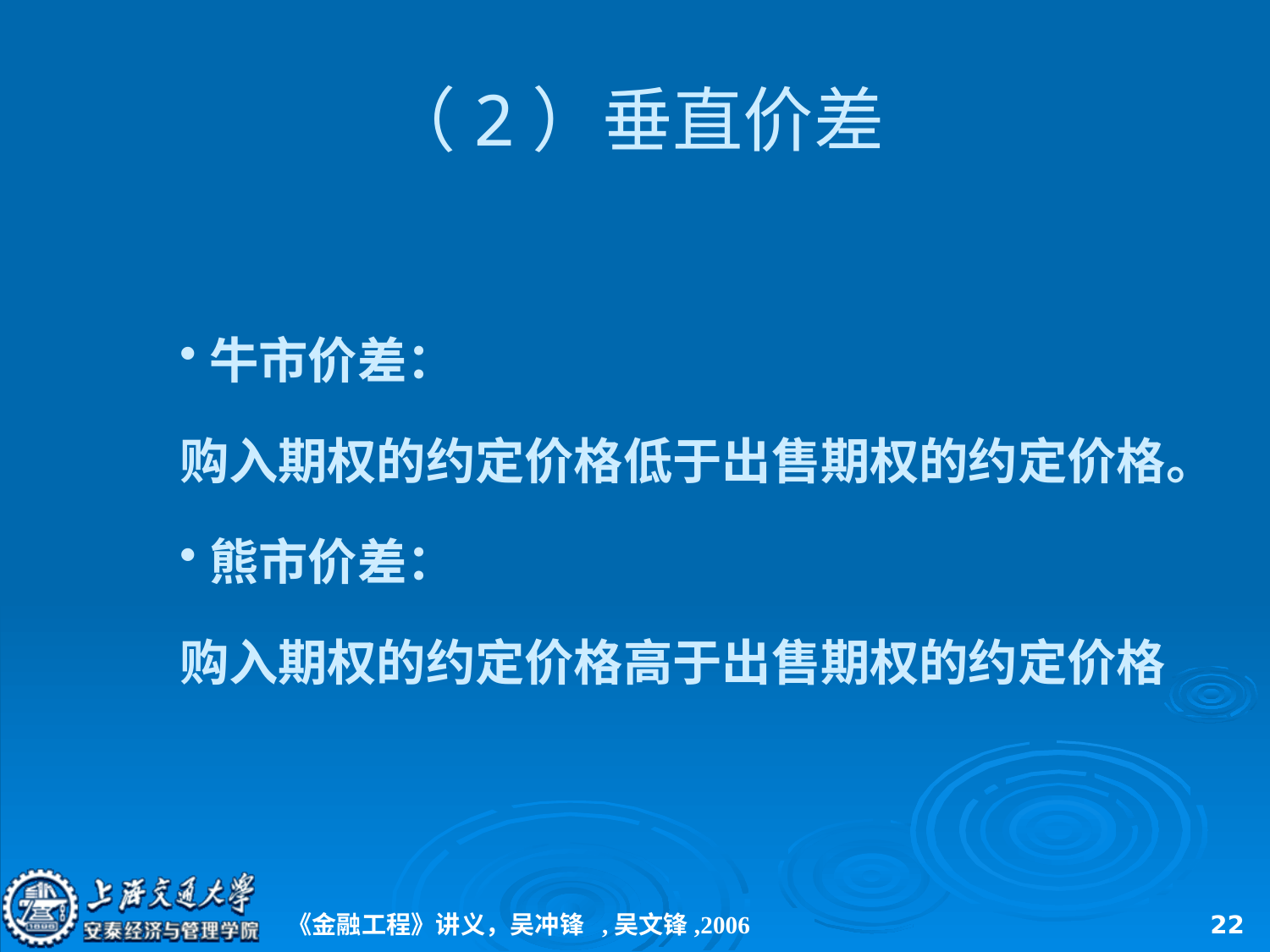

# （2）垂直价差
牛市价差：
购入期权的约定价格低于出售期权的约定价格。
熊市价差：
购入期权的约定价格高于出售期权的约定价格